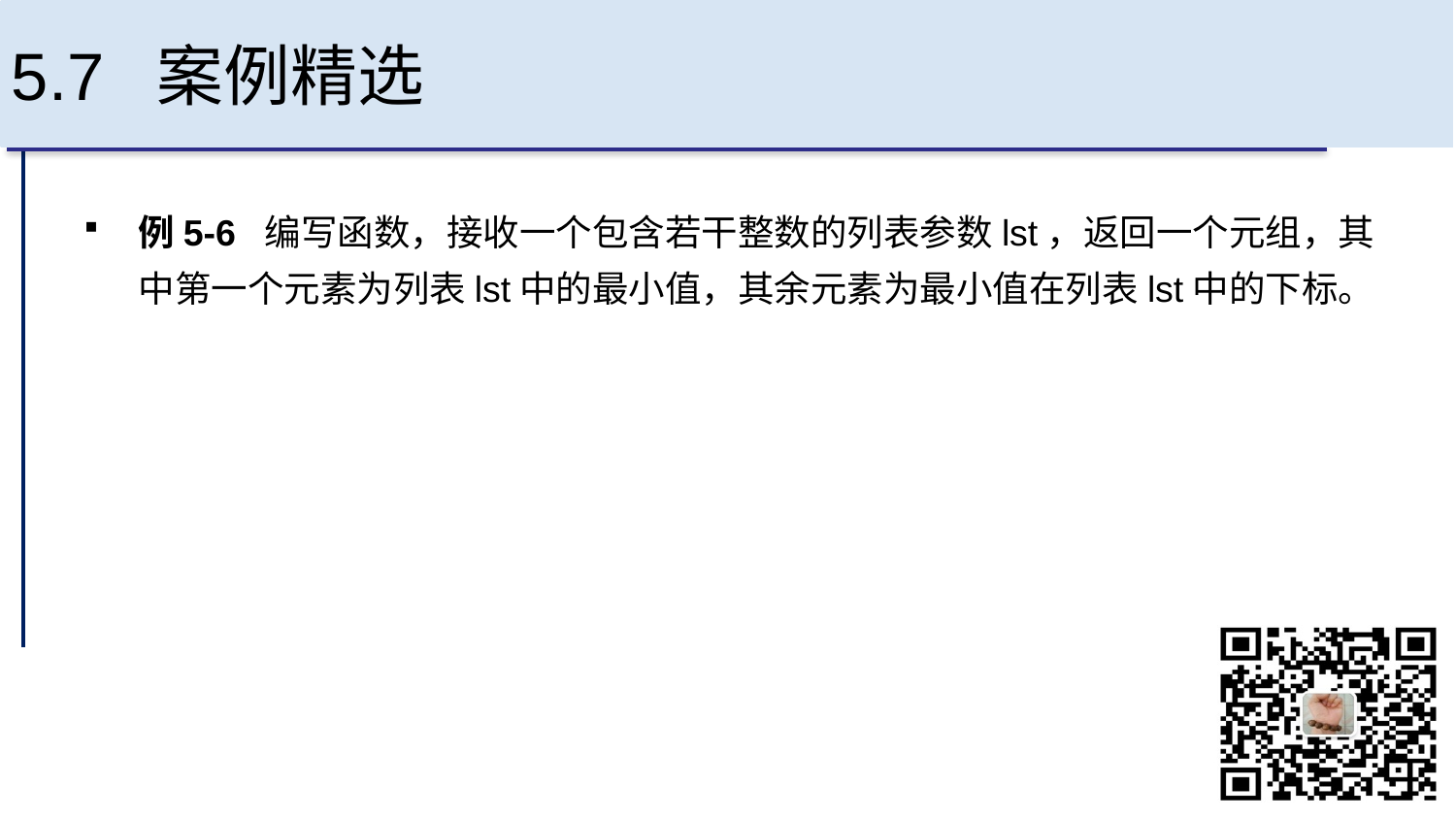

# 5.7  案例精选
例5-6  编写函数，接收一个包含若干整数的列表参数lst，返回一个元组，其中第一个元素为列表lst中的最小值，其余元素为最小值在列表lst中的下标。